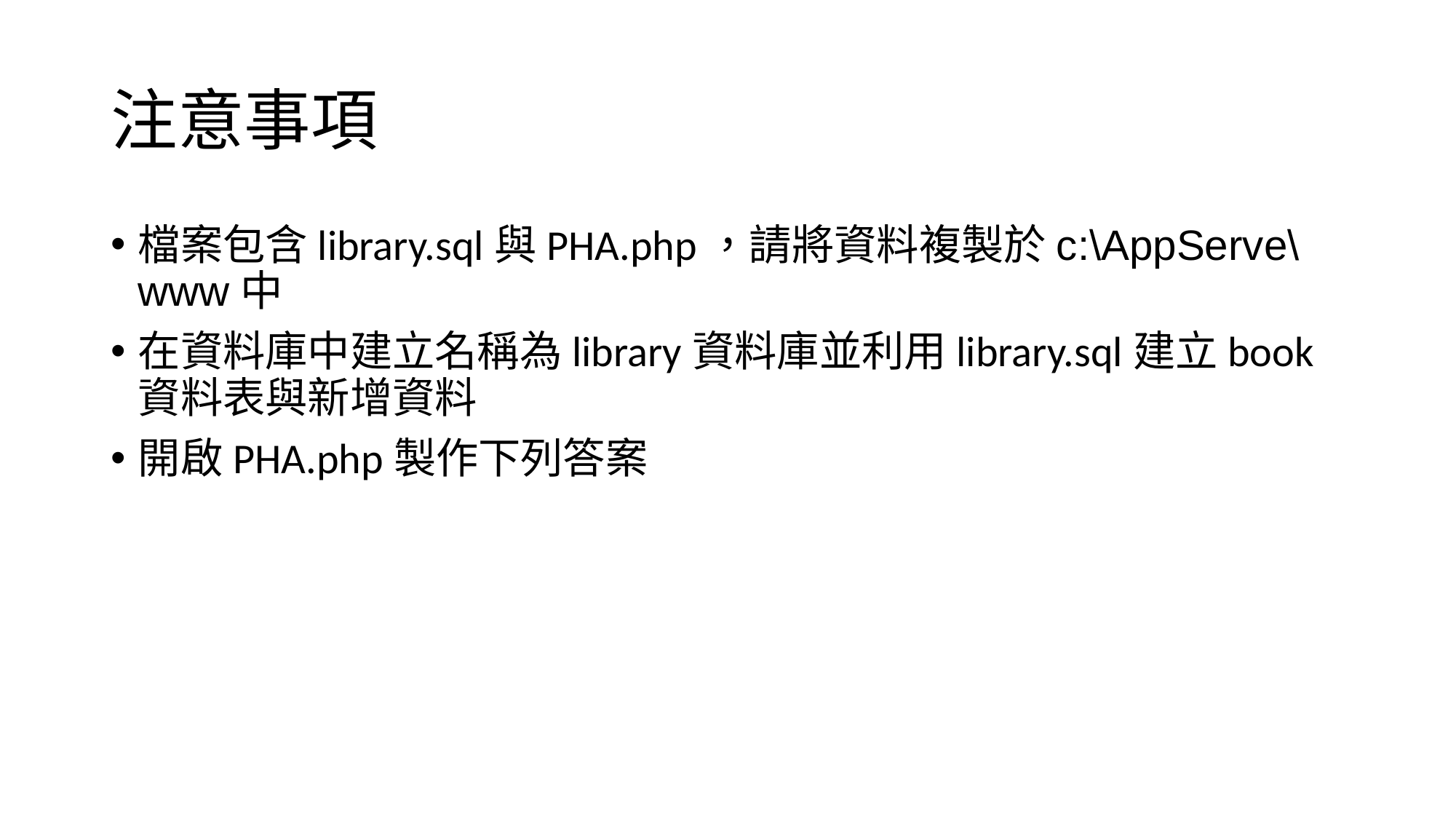

# 注意事項
檔案包含library.sql與PHA.php，請將資料複製於c:\AppServe\www中
在資料庫中建立名稱為library資料庫並利用library.sql建立book資料表與新增資料
開啟PHA.php製作下列答案